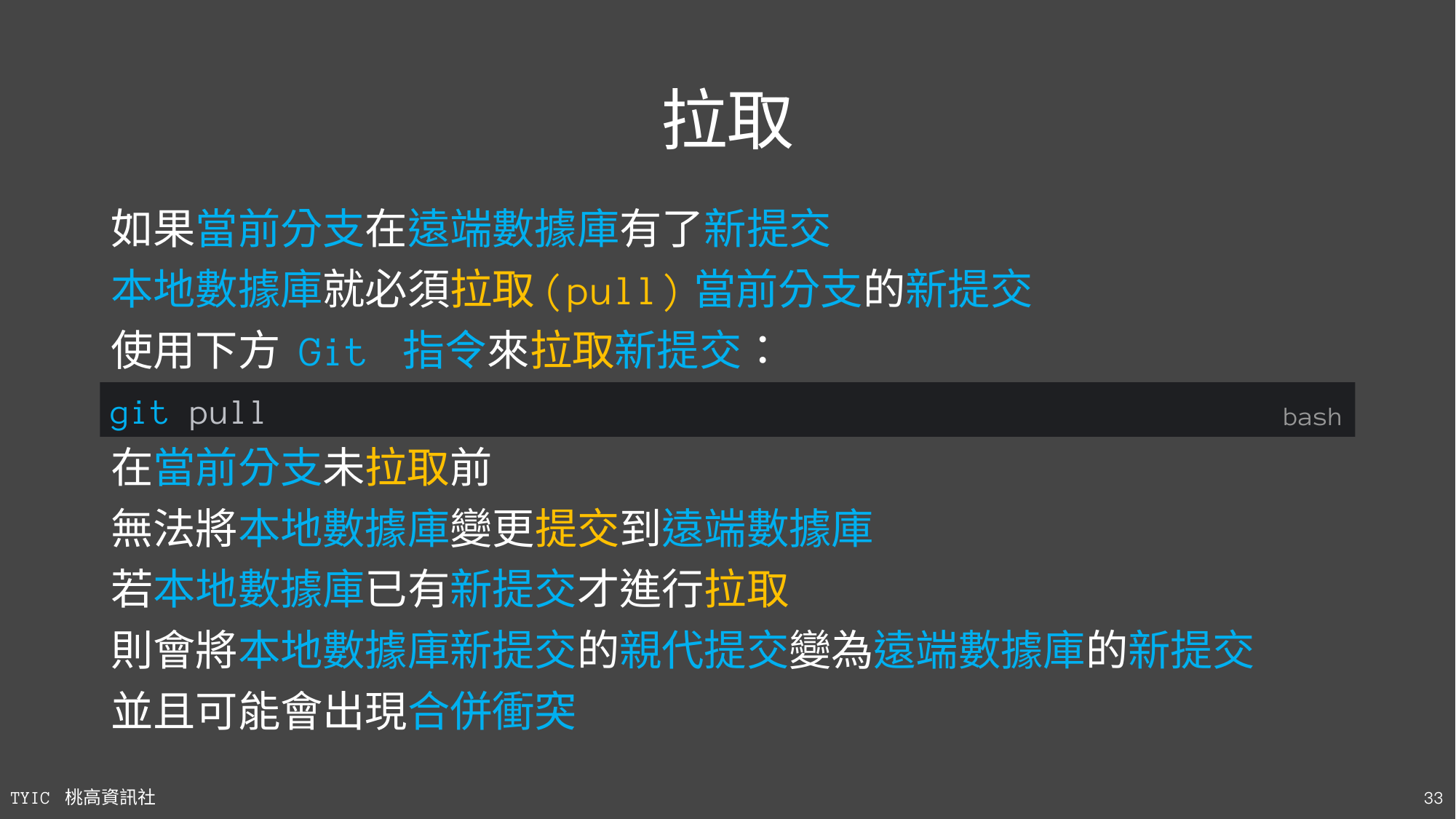

# 拉取
如果當前分支在遠端數據庫有了新提交
本地數據庫就必須拉取(pull)當前分支的新提交
使用下方 Git 指令來拉取新提交：
git pull
bash
在當前分支未拉取前
無法將本地數據庫變更提交到遠端數據庫
若本地數據庫已有新提交才進行拉取
則會將本地數據庫新提交的親代提交變為遠端數據庫的新提交
並且可能會出現合併衝突